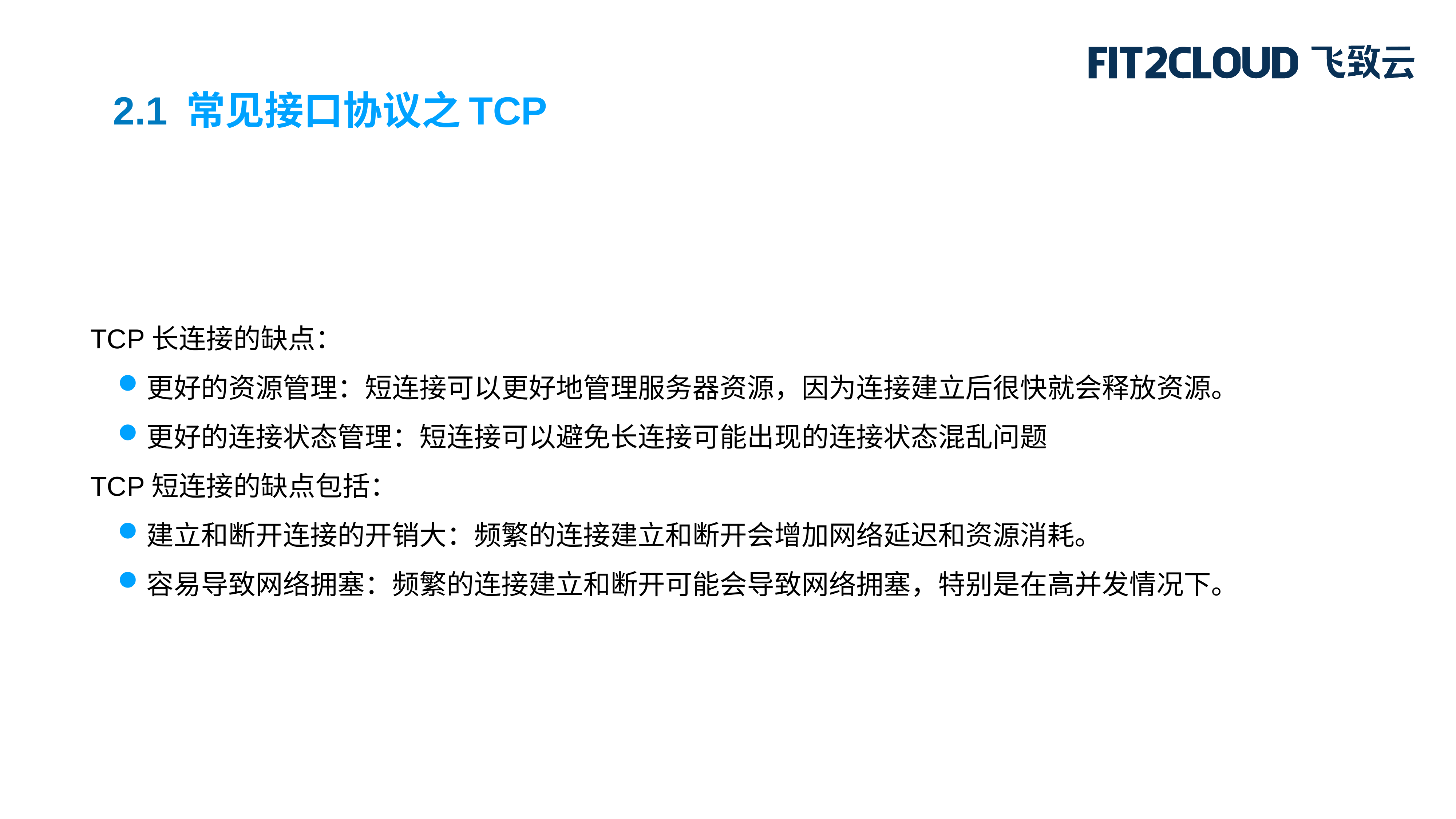

2.1 常见接口协议之TCP
TCP长连接的缺点：
更好的资源管理：短连接可以更好地管理服务器资源，因为连接建立后很快就会释放资源。
更好的连接状态管理：短连接可以避免长连接可能出现的连接状态混乱问题
TCP短连接的缺点包括：
建立和断开连接的开销大：频繁的连接建立和断开会增加网络延迟和资源消耗。
容易导致网络拥塞：频繁的连接建立和断开可能会导致网络拥塞，特别是在高并发情况下。